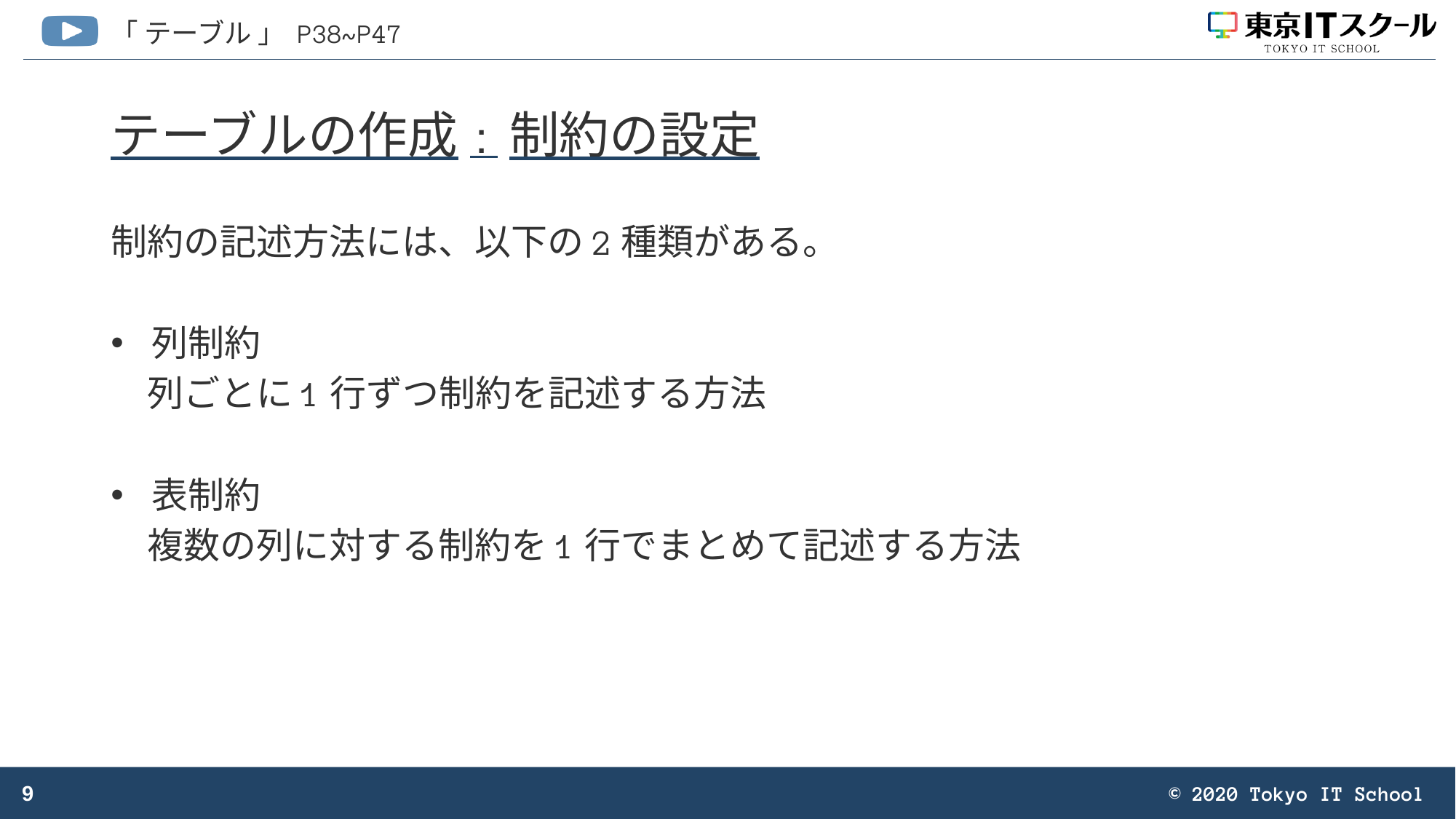

# テーブルの作成:制約の設定
制約の記述方法には、以下の2種類がある。

列制約
　列ごとに1行ずつ制約を記述する方法

表制約
　複数の列に対する制約を1行でまとめて記述する方法

9